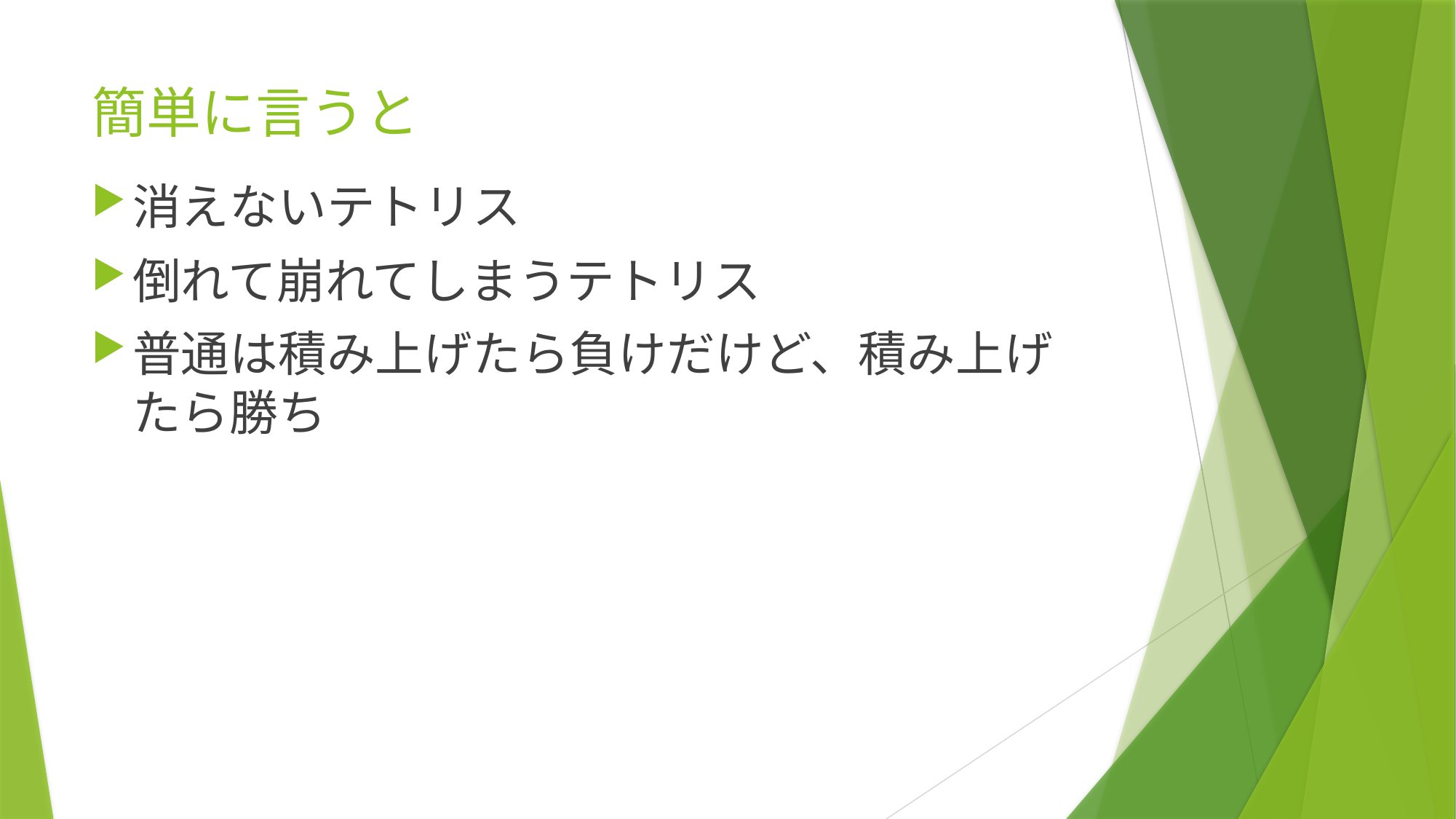

# 簡単に言うと
消えないテトリス
倒れて崩れてしまうテトリス
普通は積み上げたら負けだけど、積み上げたら勝ち